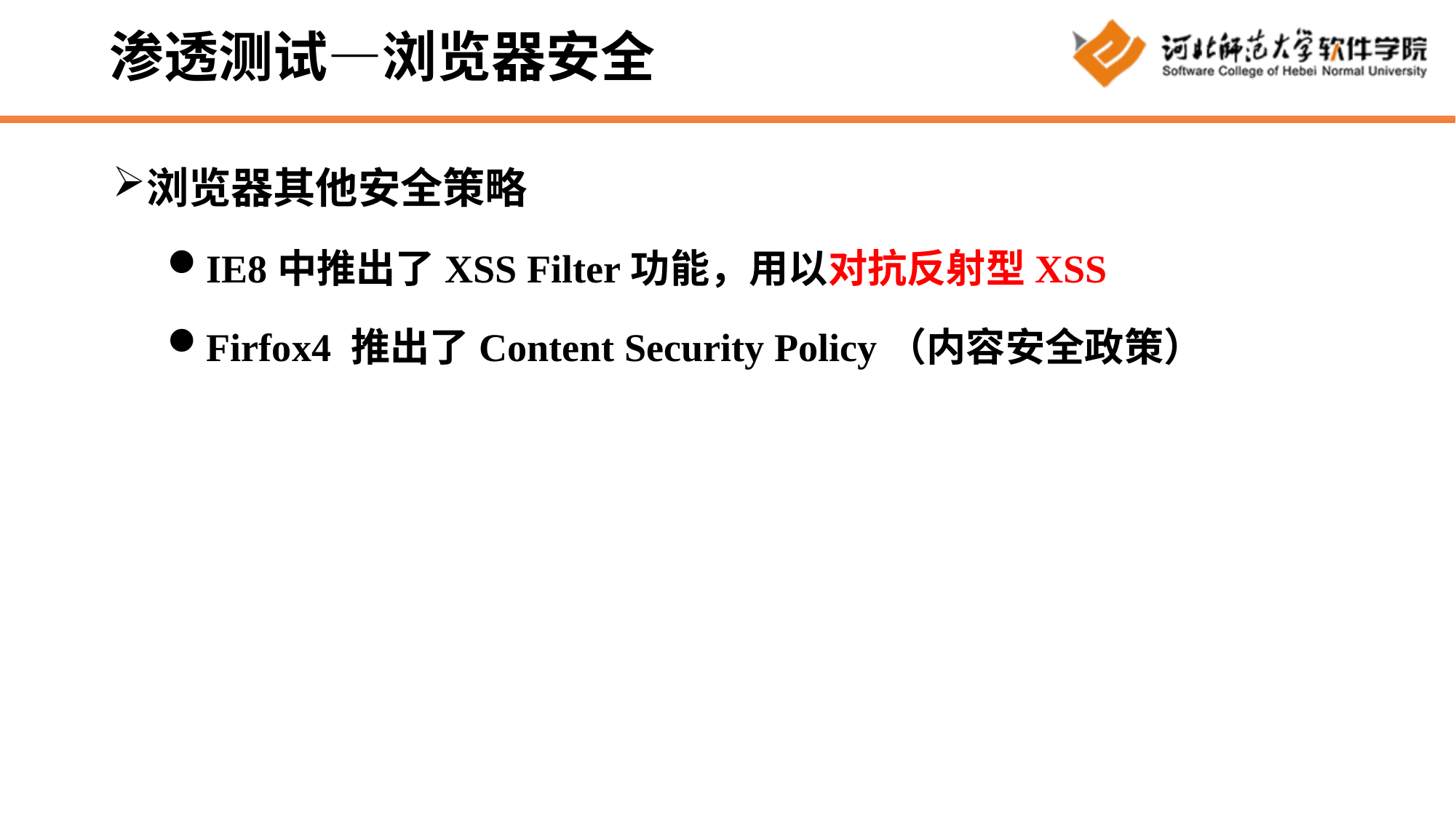

# 渗透测试—浏览器安全
浏览器其他安全策略
IE8中推出了XSS Filter功能，用以对抗反射型XSS
Firfox4 推出了Content Security Policy（内容安全政策）